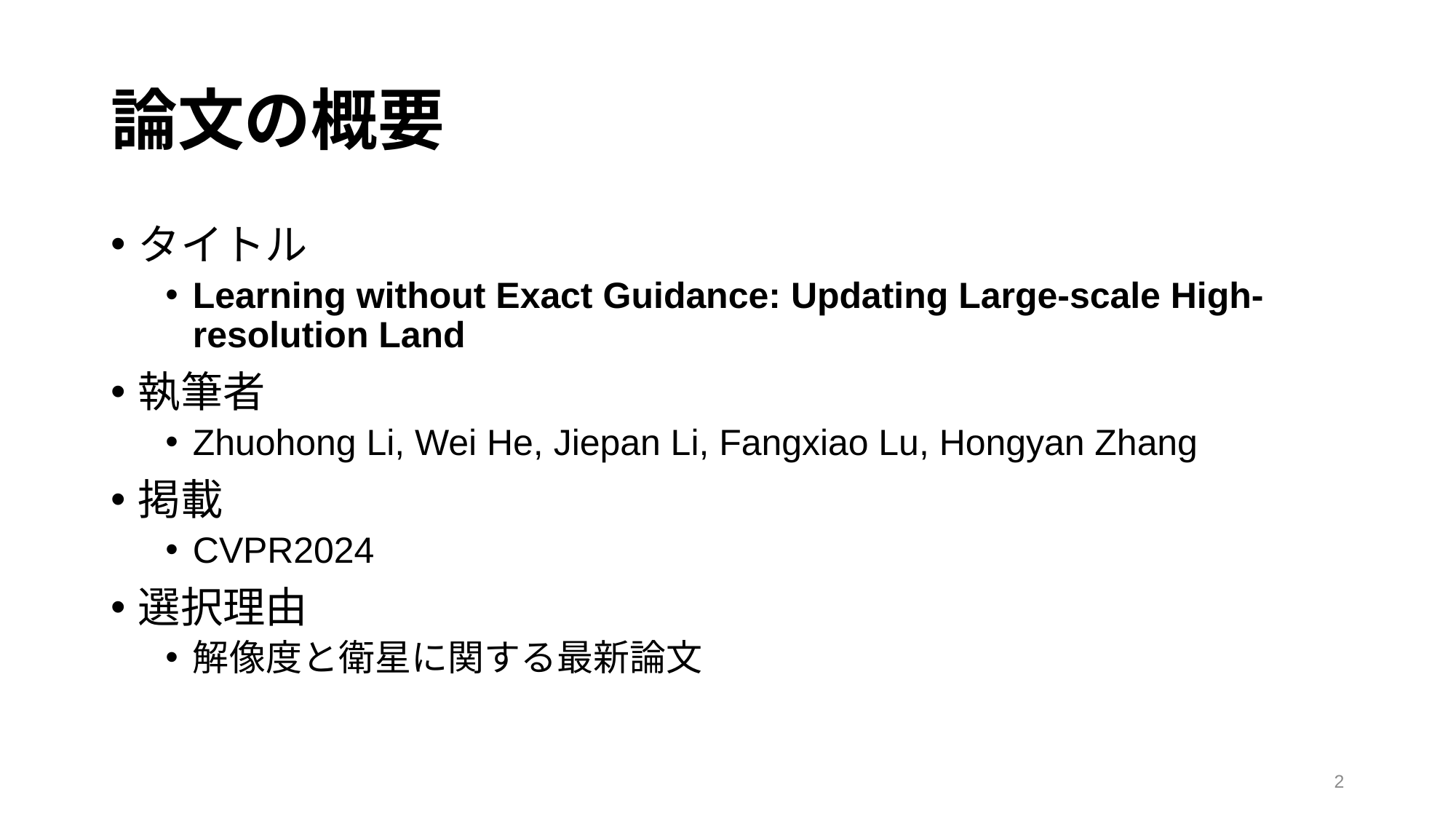

# 論文の概要
タイトル
Learning without Exact Guidance: Updating Large-scale High-resolution Land
執筆者
Zhuohong Li, Wei He, Jiepan Li, Fangxiao Lu, Hongyan Zhang
掲載
CVPR2024
選択理由
解像度と衛星に関する最新論文
2